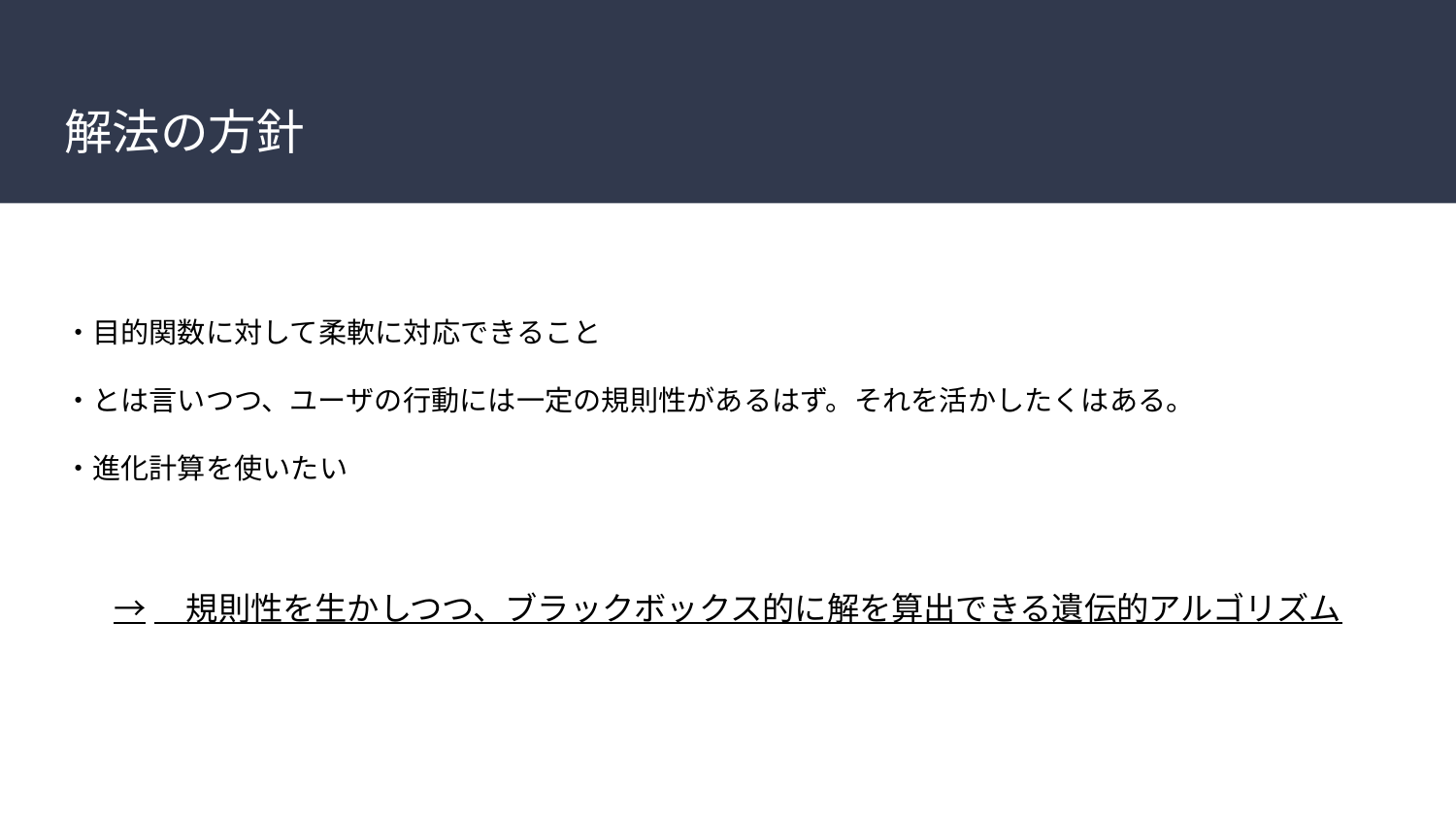

# 解法の方針
・目的関数に対して柔軟に対応できること

・とは言いつつ、ユーザの行動には一定の規則性があるはず。それを活かしたくはある。

・進化計算を使いたい
→　規則性を生かしつつ、ブラックボックス的に解を算出できる遺伝的アルゴリズム